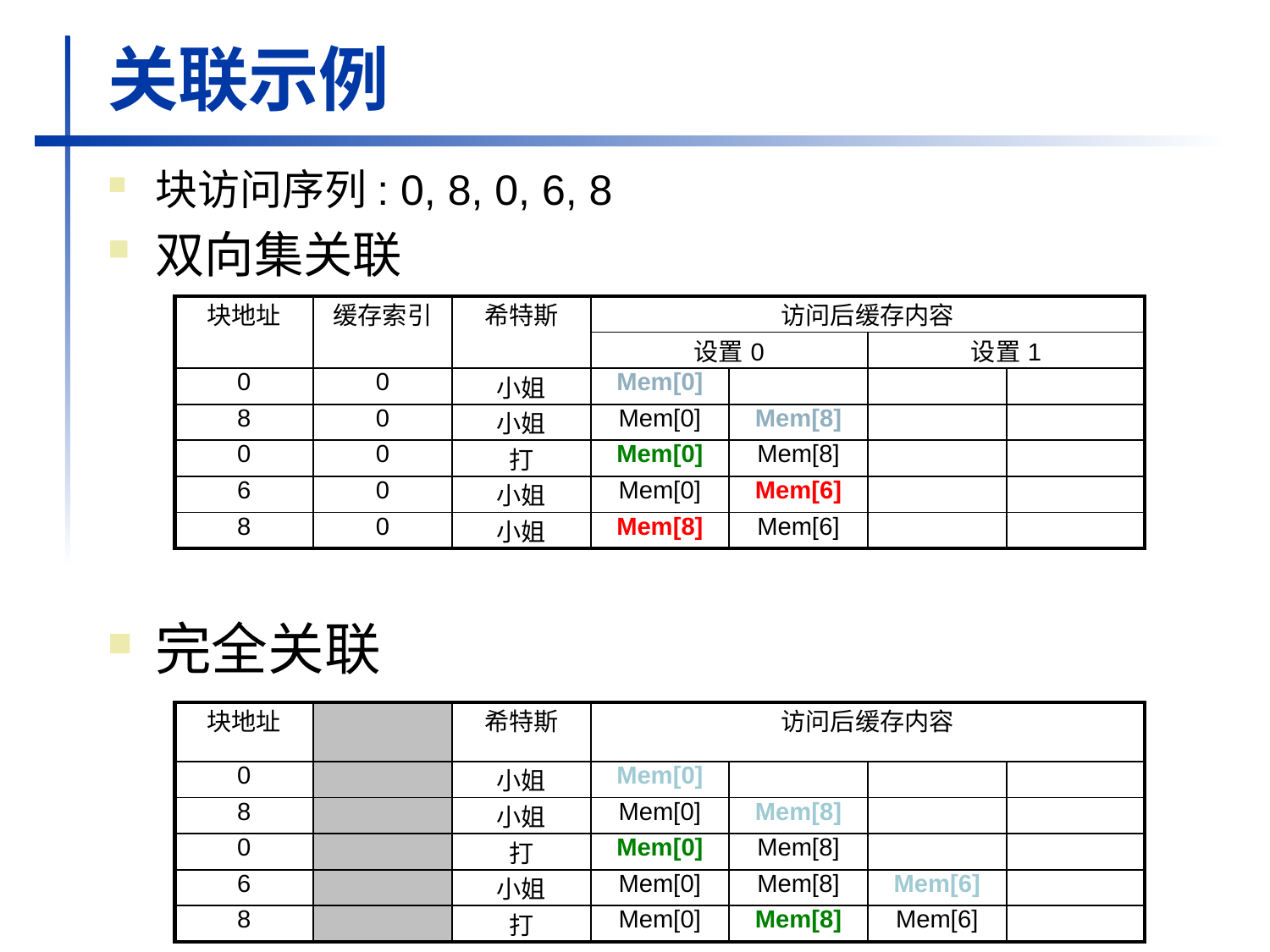

# 关联示例
块访问序列: 0, 8, 0, 6, 8
双向集关联
| 块地址 | 缓存索引 | 希特斯 | 访问后缓存内容 |  |  |  |
| --- | --- | --- | --- | --- | --- | --- |
|  |  |  | 设置0 |  | 设置1 |  |
| 0 | 0 | 小姐 | Mem[0] |  |  |  |
| 8 | 0 | 小姐 | Mem[0] | Mem[8] |  |  |
| 0 | 0 | 打 | Mem[0] | Mem[8] |  |  |
| 6 | 0 | 小姐 | Mem[0] | Mem[6] |  |  |
| 8 | 0 | 小姐 | Mem[8] | Mem[6] |  |  |

完全关联
| 块地址 |  | 希特斯 | 访问后缓存内容 |  |  |  |
| --- | --- | --- | --- | --- | --- | --- |
| 0 |  | 小姐 | Mem[0] |  |  |  |
| 8 |  | 小姐 | Mem[0] | Mem[8] |  |  |
| 0 |  | 打 | Mem[0] | Mem[8] |  |  |
| 6 |  | 小姐 | Mem[0] | Mem[8] | Mem[6] |  |
| 8 |  | 打 | Mem[0] | Mem[8] | Mem[6] |  |